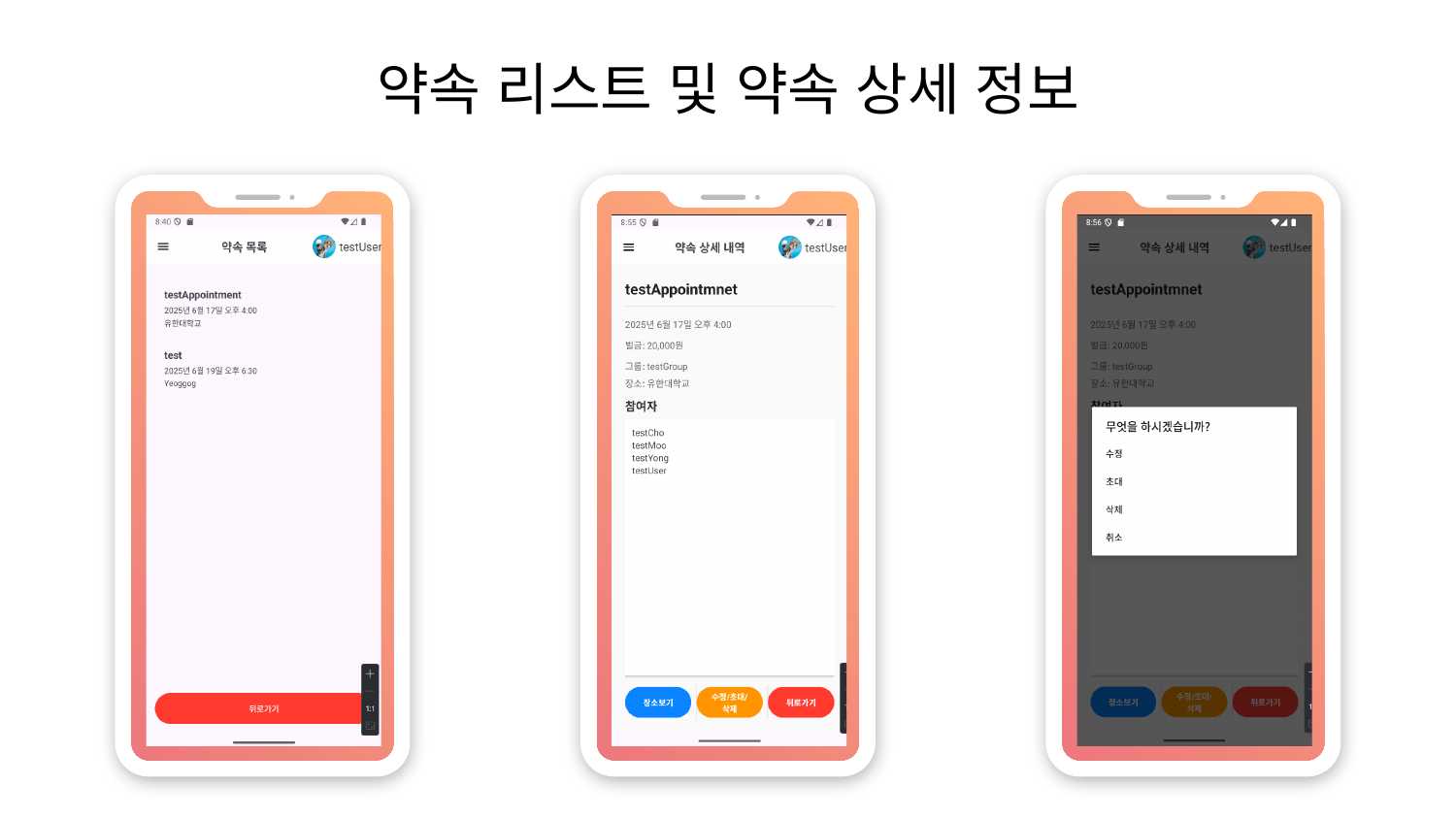

# 약속 리스트 및 약속 상세 정보